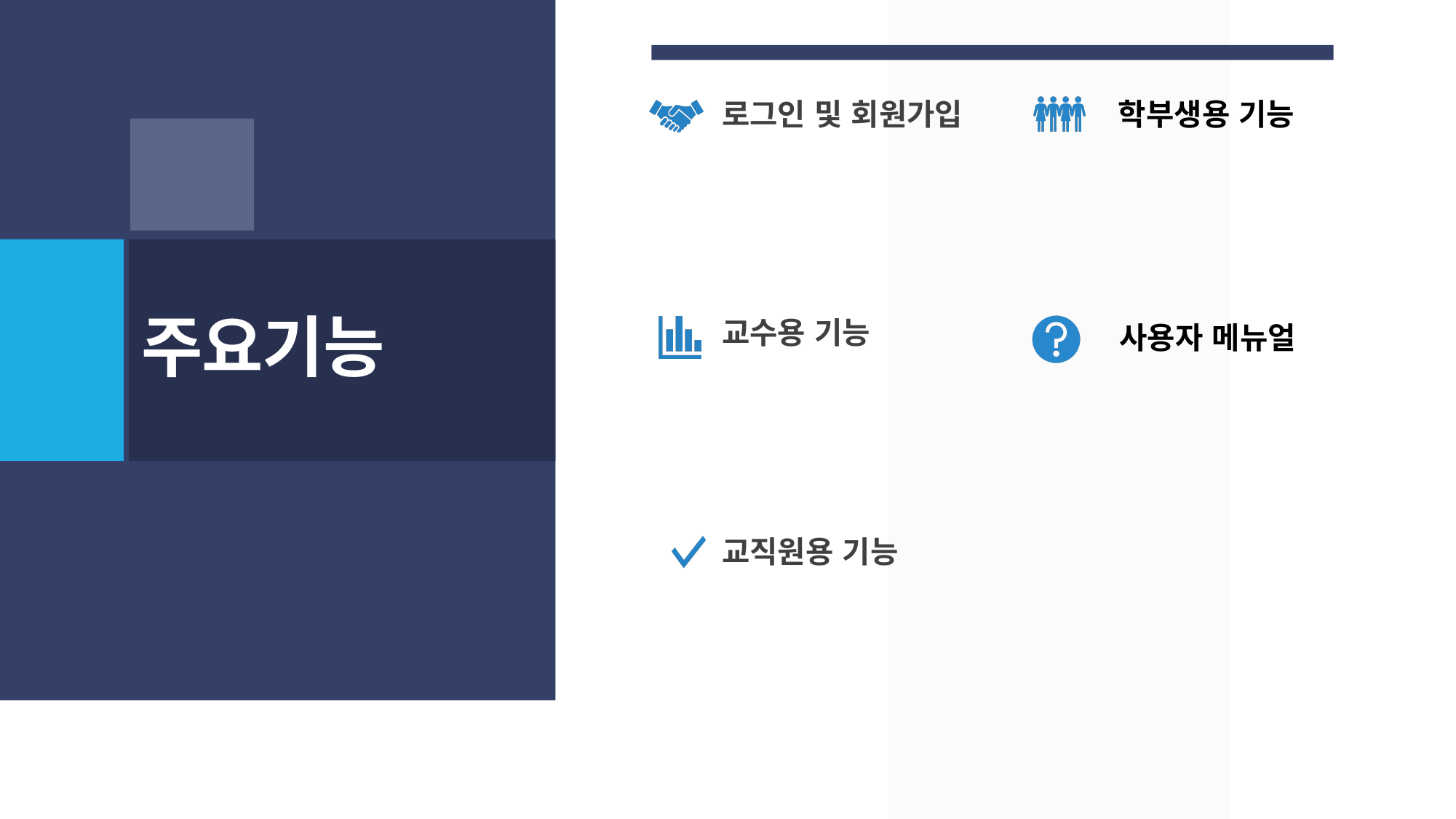

로그인 및 회원가입

교수용 기능

교직원용 기능

학부생용 기능
# 주요기능

사용자 메뉴얼